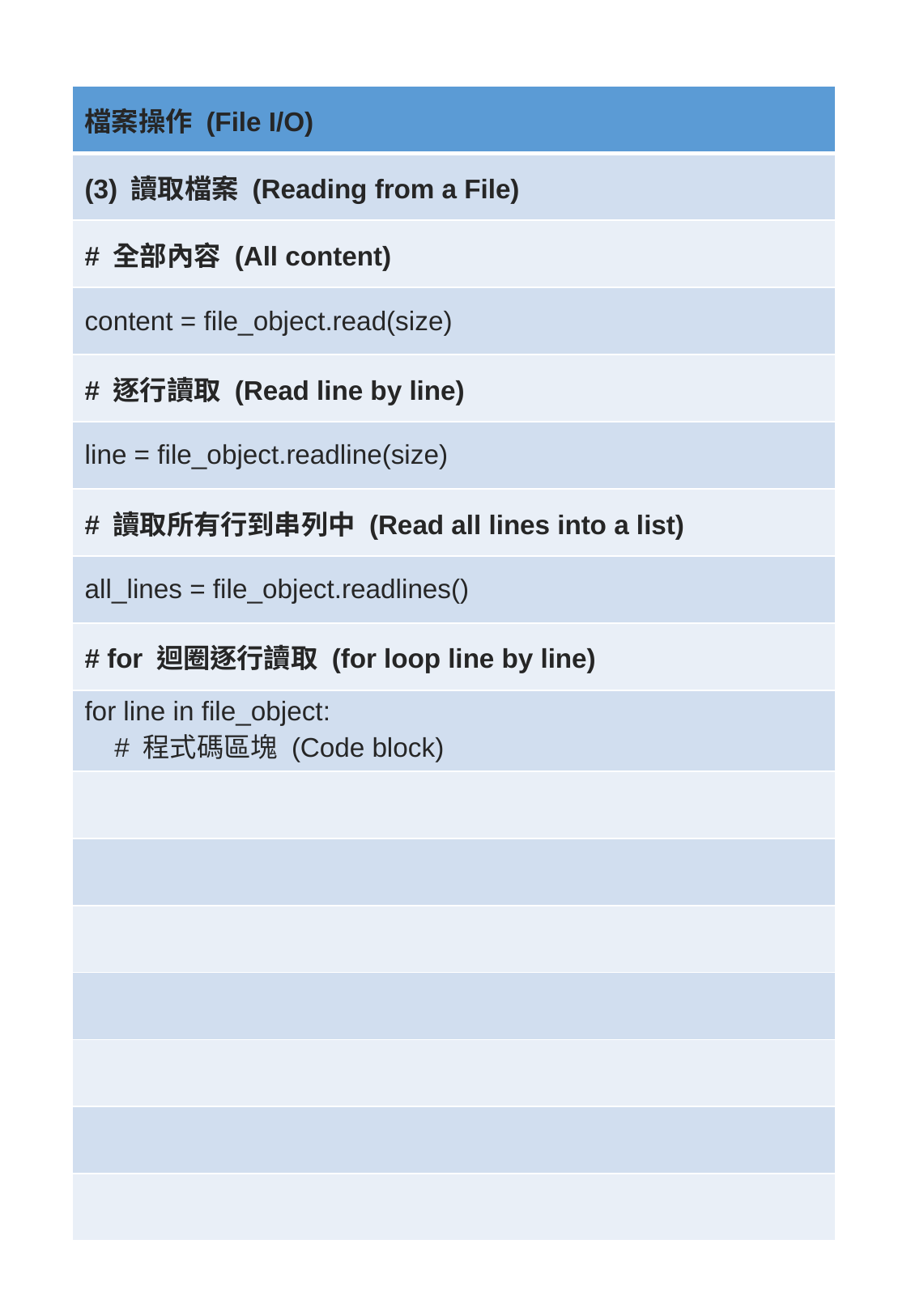

| 檔案操作 (File I/O) |
| --- |
| (3) 讀取檔案 (Reading from a File) |
| # 全部內容 (All content) |
| content = file\_object.read(size) |
| # 逐行讀取 (Read line by line) |
| line = file\_object.readline(size) |
| # 讀取所有行到串列中 (Read all lines into a list) |
| all\_lines = file\_object.readlines() |
| # for 迴圈逐行讀取 (for loop line by line) |
| for line in file\_object: # 程式碼區塊 (Code block) |
|  |
|  |
|  |
|  |
|  |
|  |
|  |